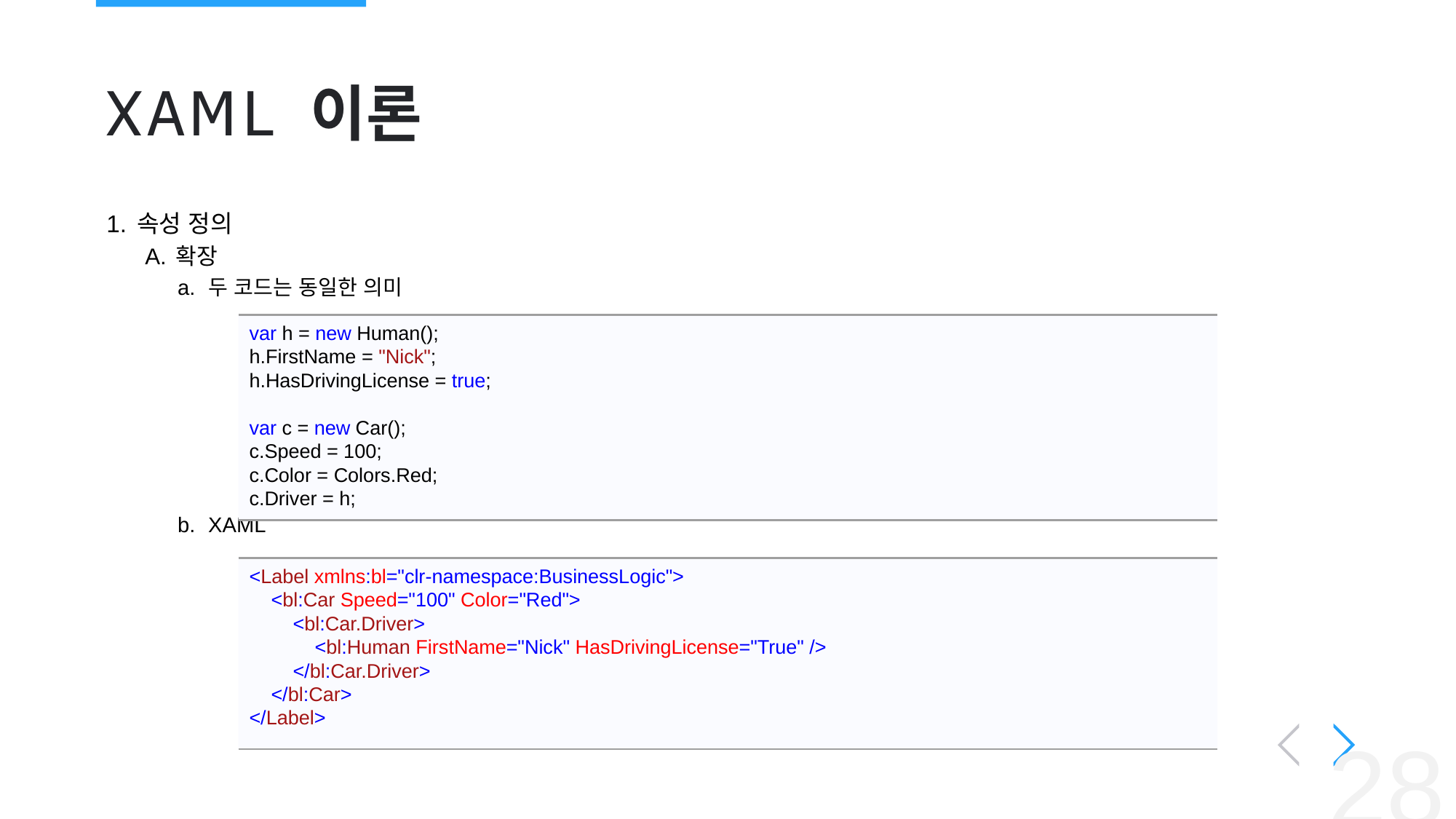

# XAML 이론
속성 정의
확장
두 코드는 동일한 의미

XAML

var h = new Human();
h.FirstName = "Nick";
h.HasDrivingLicense = true;

var c = new Car();
c.Speed = 100;
c.Color = Colors.Red;
c.Driver = h;
<Label xmlns:bl="clr-namespace:BusinessLogic">
    <bl:Car Speed="100" Color="Red">
        <bl:Car.Driver>
            <bl:Human FirstName="Nick" HasDrivingLicense="True" />
        </bl:Car.Driver>
    </bl:Car>
</Label>
28